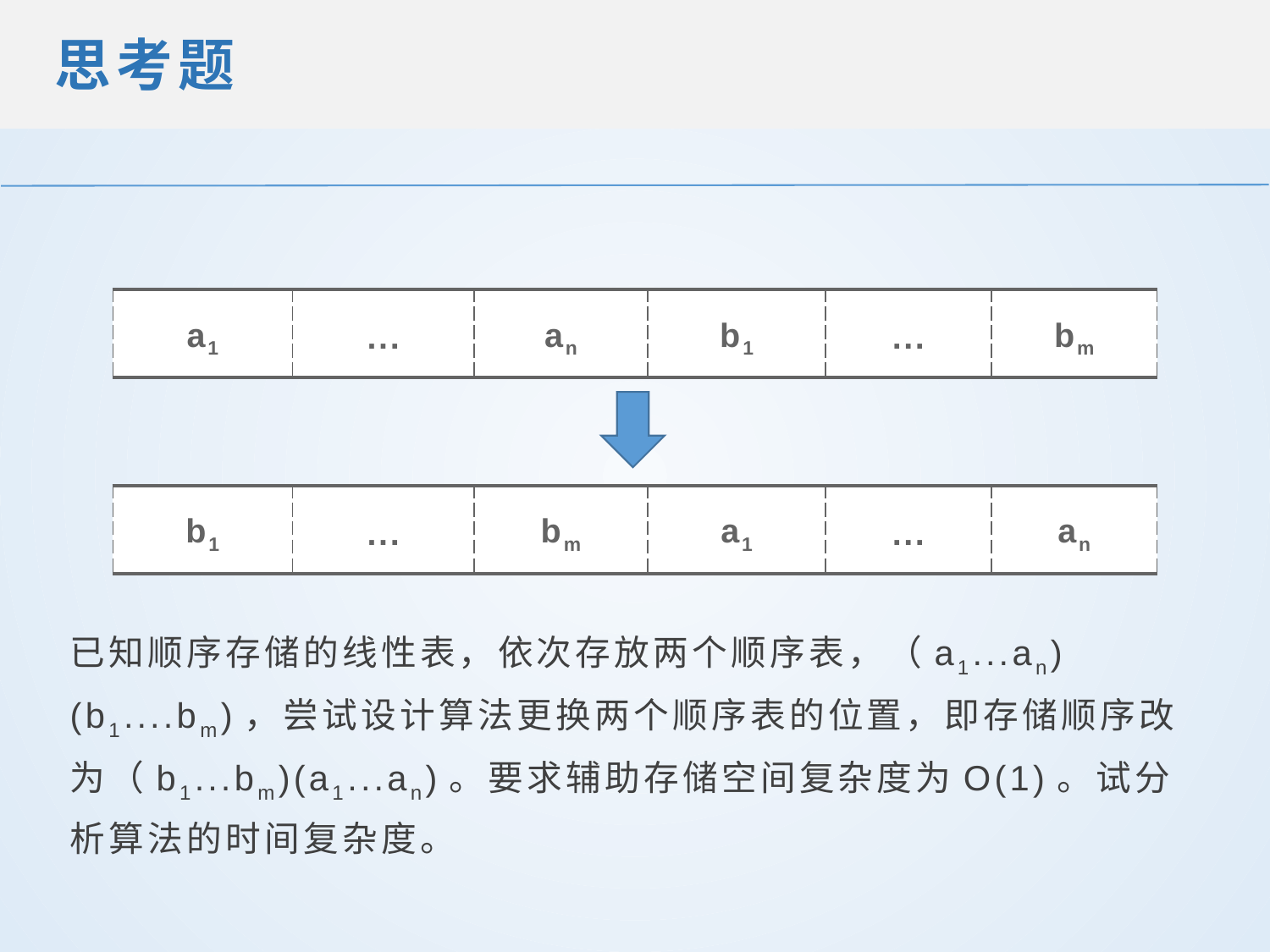

思考题
| a1 | ... | an | b1 | ... | bm |
| --- | --- | --- | --- | --- | --- |

| b1 | ... | bm | a1 | ... | an |
| --- | --- | --- | --- | --- | --- |
已知顺序存储的线性表，依次存放两个顺序表，（a1...an)(b1....bm)，尝试设计算法更换两个顺序表的位置，即存储顺序改为（b1...bm)(a1...an)。要求辅助存储空间复杂度为O(1)。试分析算法的时间复杂度。